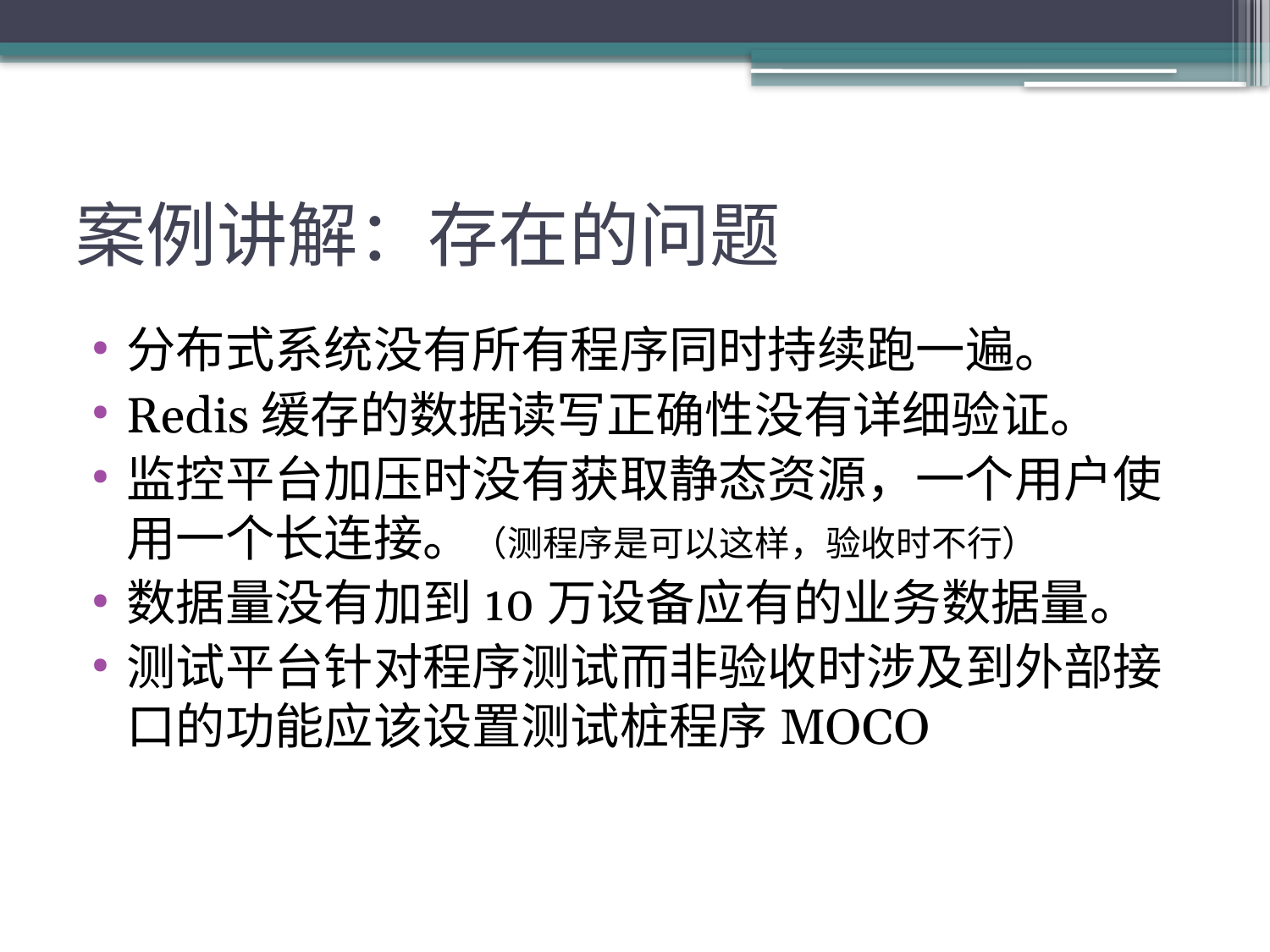

# 案例讲解：存在的问题
分布式系统没有所有程序同时持续跑一遍。
Redis缓存的数据读写正确性没有详细验证。
监控平台加压时没有获取静态资源，一个用户使用一个长连接。（测程序是可以这样，验收时不行）
数据量没有加到10万设备应有的业务数据量。
测试平台针对程序测试而非验收时涉及到外部接口的功能应该设置测试桩程序MOCO